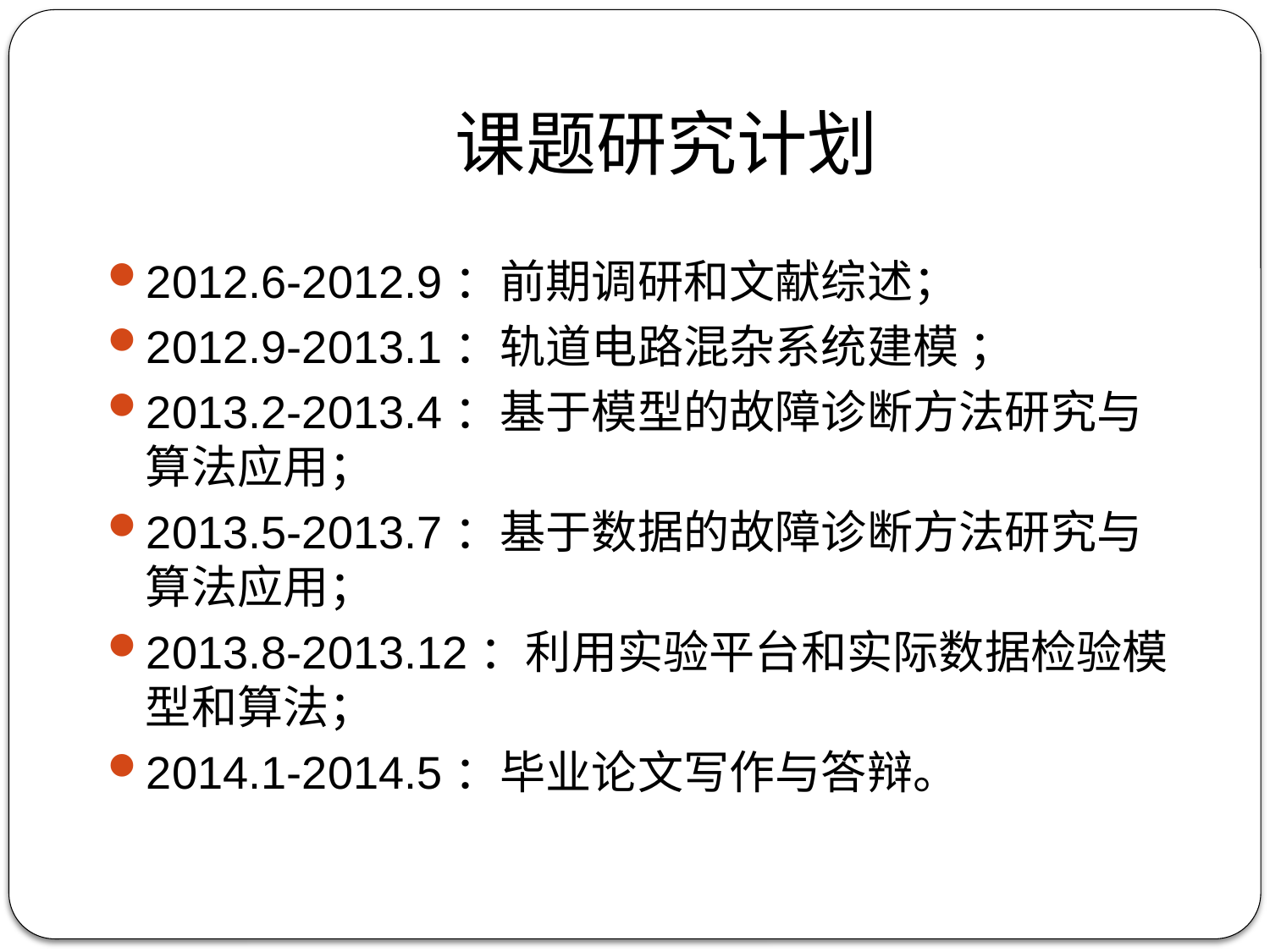

# 课题研究计划
2012.6-2012.9：前期调研和文献综述；
2012.9-2013.1：轨道电路混杂系统建模 ；
2013.2-2013.4：基于模型的故障诊断方法研究与算法应用；
2013.5-2013.7：基于数据的故障诊断方法研究与算法应用；
2013.8-2013.12：利用实验平台和实际数据检验模型和算法；
2014.1-2014.5：毕业论文写作与答辩。